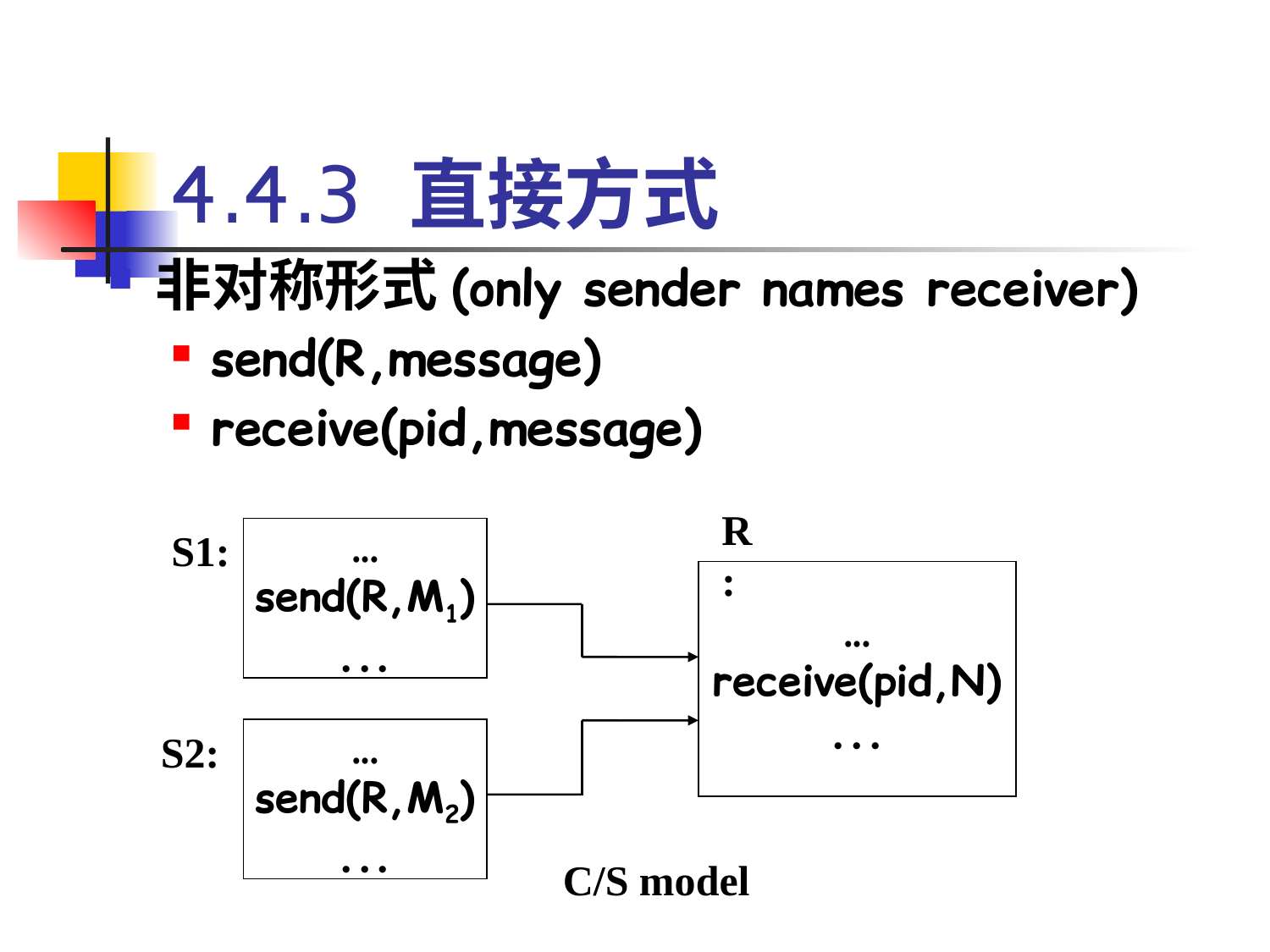

# 4.4.3 直接方式
非对称形式(only sender names receiver)
send(R,message)
receive(pid,message)

R:
S1:
…
send(R,M1)
...
…
receive(pid,N)
...

S2:
…
send(R,M2)
...

C/S model